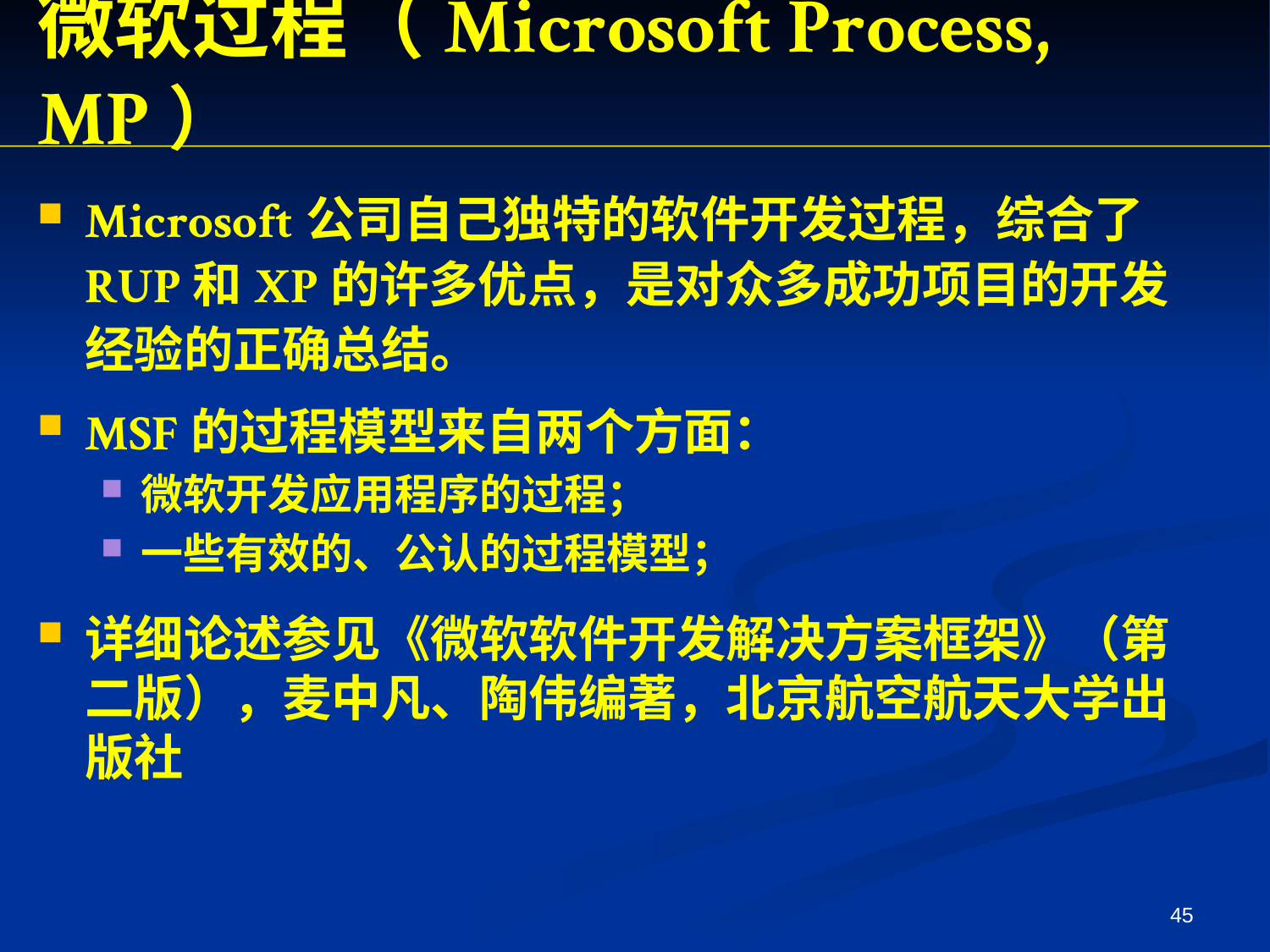

微软过程（Microsoft Process, MP）

Microsoft公司自己独特的软件开发过程，综合了RUP和XP的许多优点，是对众多成功项目的开发经验的正确总结。
MSF的过程模型来自两个方面：
微软开发应用程序的过程；
一些有效的、公认的过程模型；
详细论述参见《微软软件开发解决方案框架》（第二版），麦中凡、陶伟编著，北京航空航天大学出版社
45